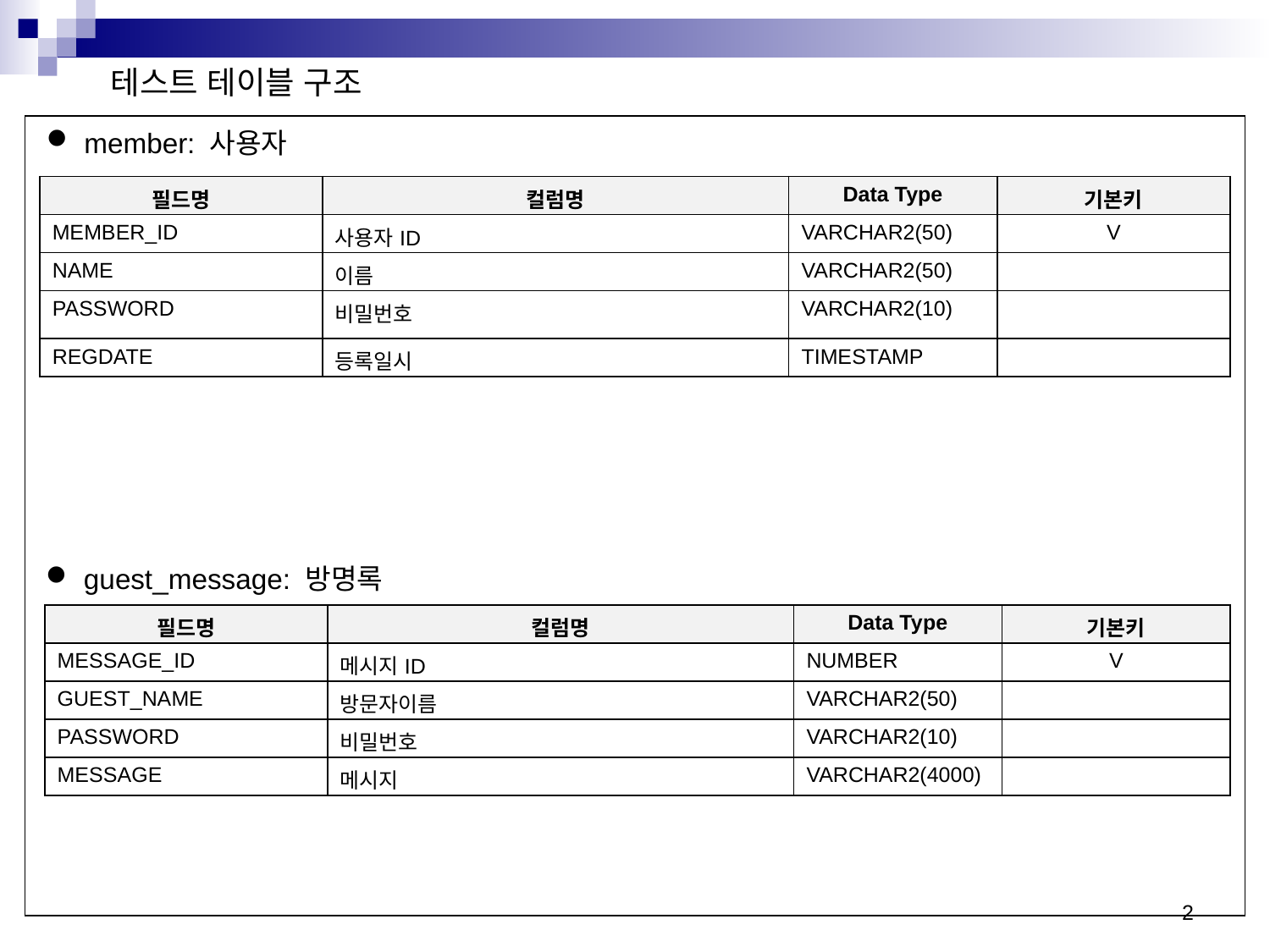

테스트 테이블 구조

 member: 사용자
| 필드명 | 컬럼명 | Data Type | 기본키 |
| --- | --- | --- | --- |
| MEMBER\_ID | 사용자ID | VARCHAR2(50) | V |
| NAME | 이름 | VARCHAR2(50) |  |
| PASSWORD | 비밀번호 | VARCHAR2(10) |  |
| REGDATE | 등록일시 | TIMESTAMP |  |
 guest_message: 방명록
| 필드명 | 컬럼명 | Data Type | 기본키 |
| --- | --- | --- | --- |
| MESSAGE\_ID | 메시지ID | NUMBER | V |
| GUEST\_NAME | 방문자이름 | VARCHAR2(50) |  |
| PASSWORD | 비밀번호 | VARCHAR2(10) |  |
| MESSAGE | 메시지 | VARCHAR2(4000) |  |
2